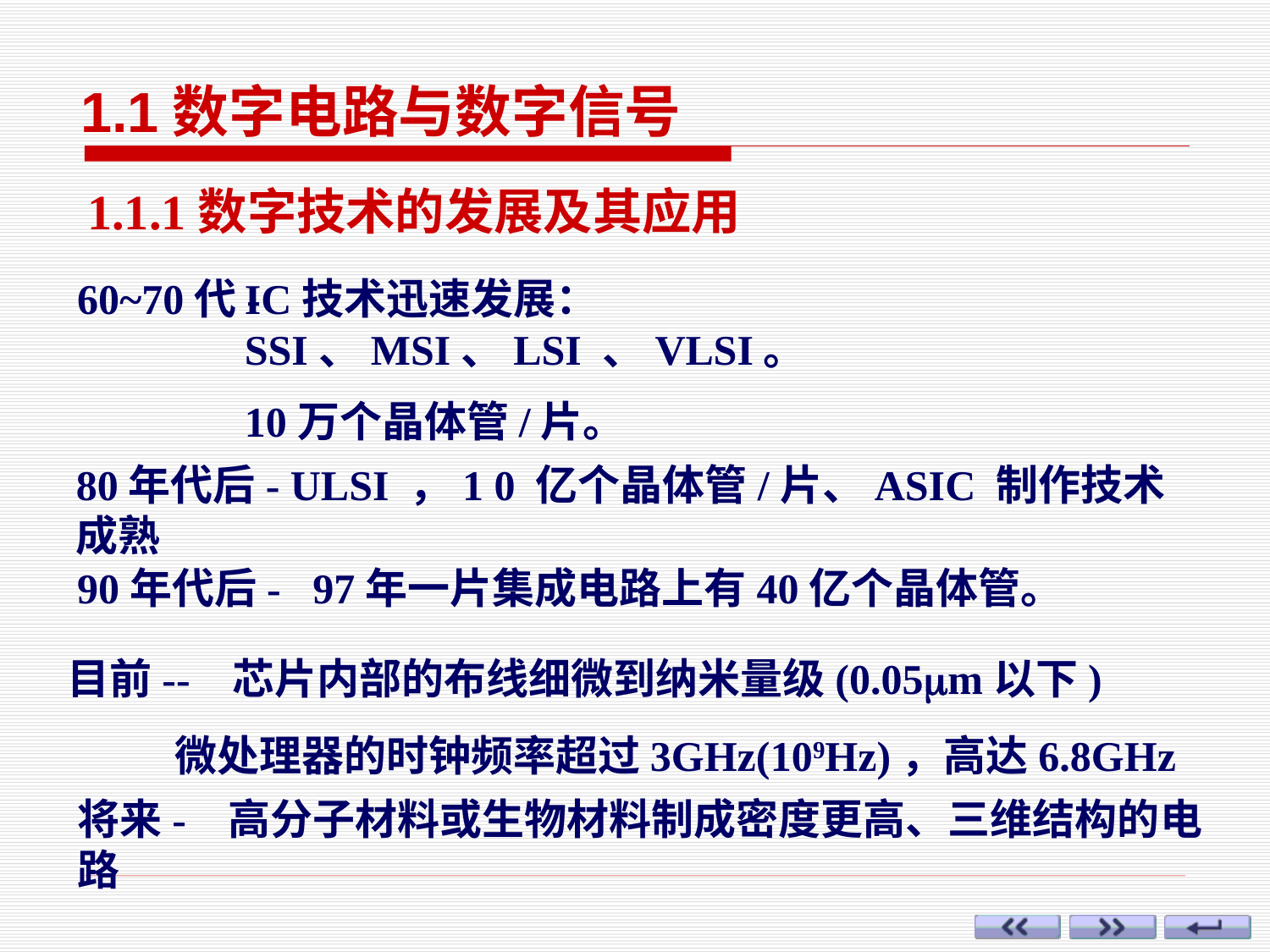

1.1数字电路与数字信号
1.1.1数字技术的发展及其应用
60~70代-
IC技术迅速发展：SSI、MSI、LSI 、VLSI。
10万个晶体管/片。
80年代后- ULSI ，1 0 亿个晶体管/片、ASIC 制作技术成熟
90年代后-   97年一片集成电路上有40亿个晶体管。
目前--   芯片内部的布线细微到纳米量级(0.05μm以下)
微处理器的时钟频率超过3GHz(109Hz)，高达6.8GHz
将来-   高分子材料或生物材料制成密度更高、三维结构的电路